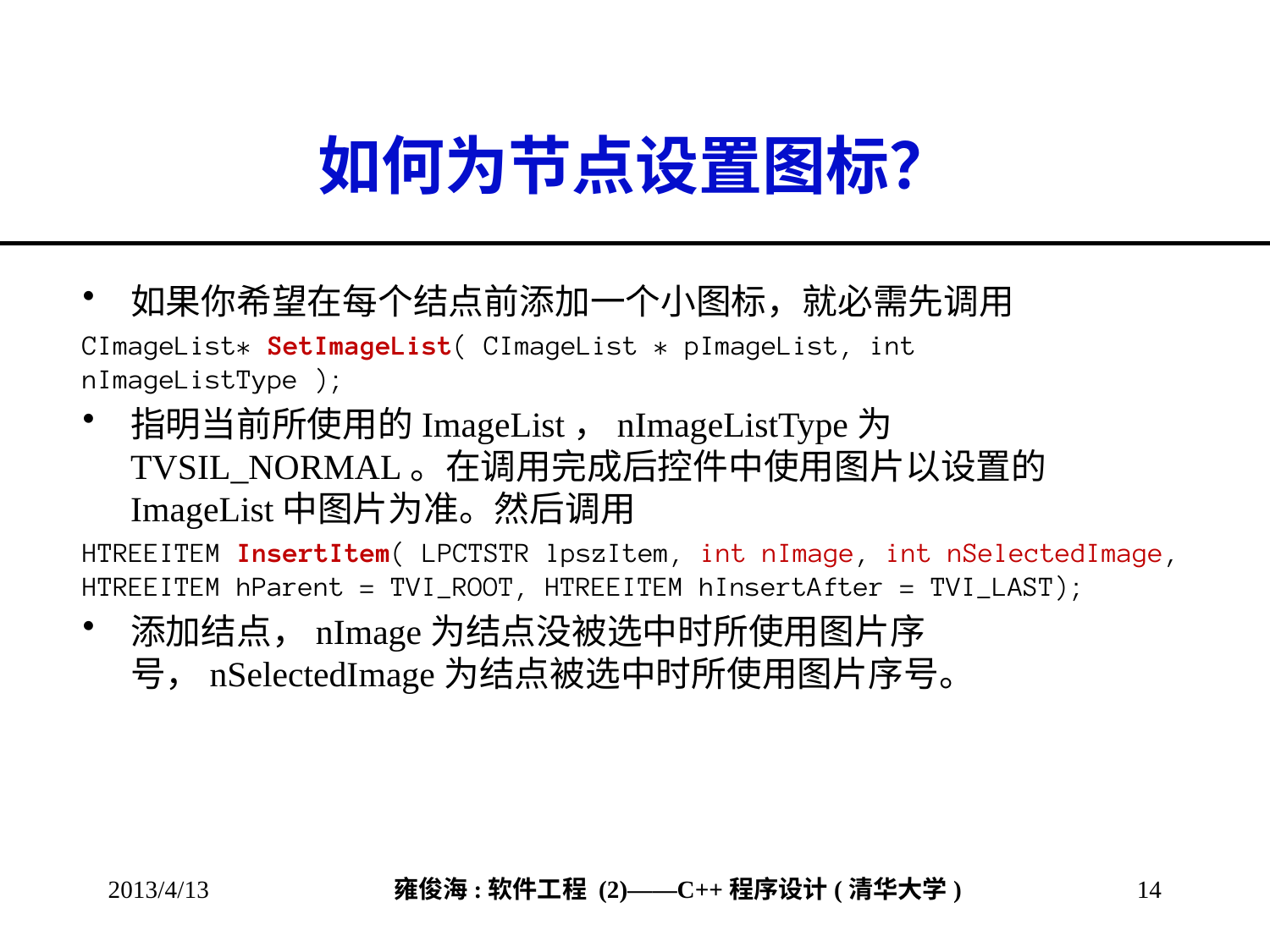

# 如何为节点设置图标？
如果你希望在每个结点前添加一个小图标，就必需先调用
CImageList* SetImageList( CImageList * pImageList, int nImageListType );
指明当前所使用的ImageList，nImageListType为TVSIL_NORMAL。在调用完成后控件中使用图片以设置的ImageList中图片为准。然后调用
HTREEITEM InsertItem( LPCTSTR lpszItem, int nImage, int nSelectedImage, HTREEITEM hParent = TVI_ROOT, HTREEITEM hInsertAfter = TVI_LAST);
添加结点，nImage为结点没被选中时所使用图片序号，nSelectedImage为结点被选中时所使用图片序号。
2013/4/13
14